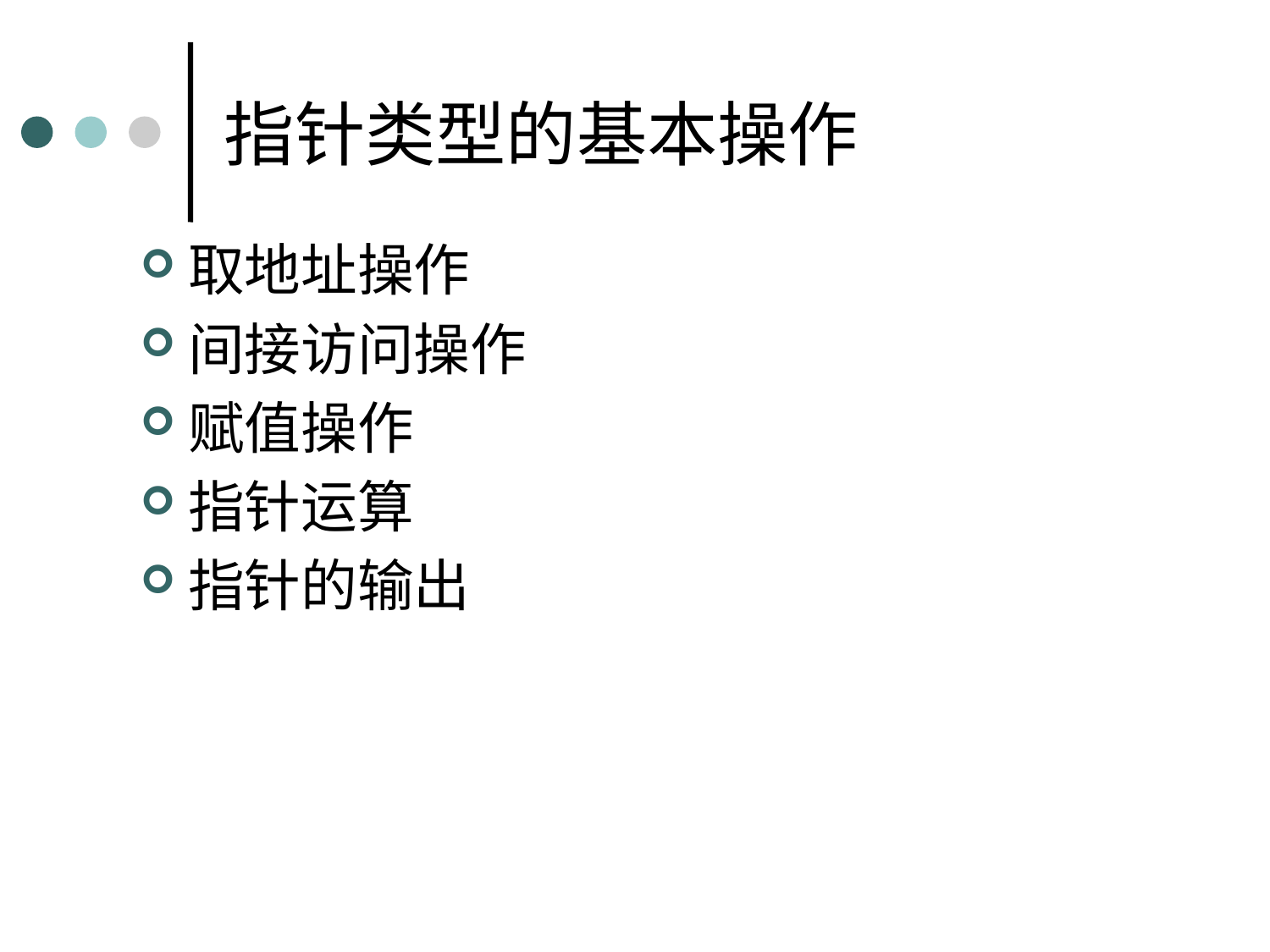

指针类型的基本操作
取地址操作
间接访问操作
赋值操作
指针运算
指针的输出